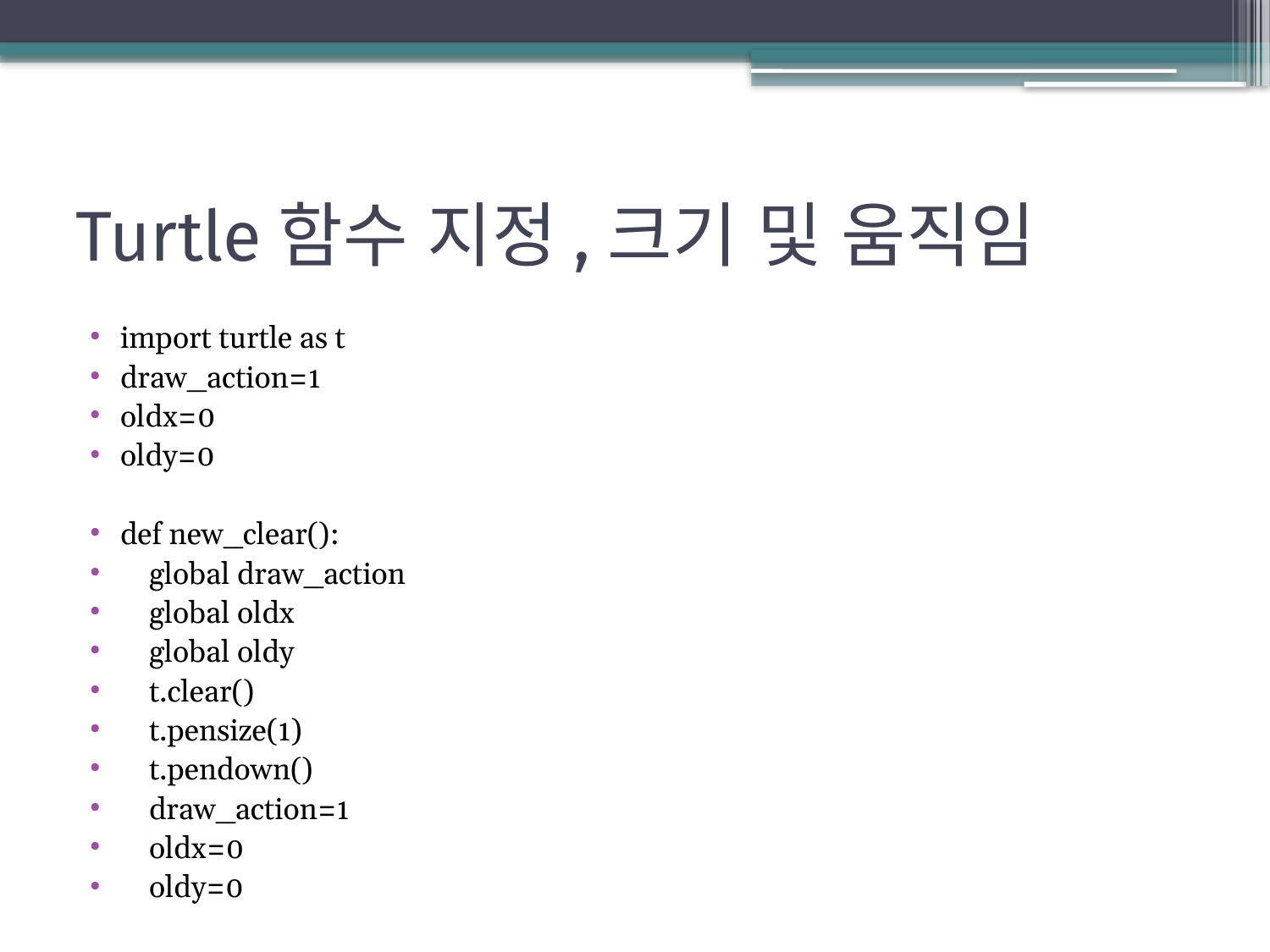

# Turtle함수 지정,크기 및 움직임
import turtle as t
draw_action=1
oldx=0
oldy=0

def new_clear():
    global draw_action
    global oldx
    global oldy
    t.clear()
    t.pensize(1)
    t.pendown()
    draw_action=1
    oldx=0
    oldy=0